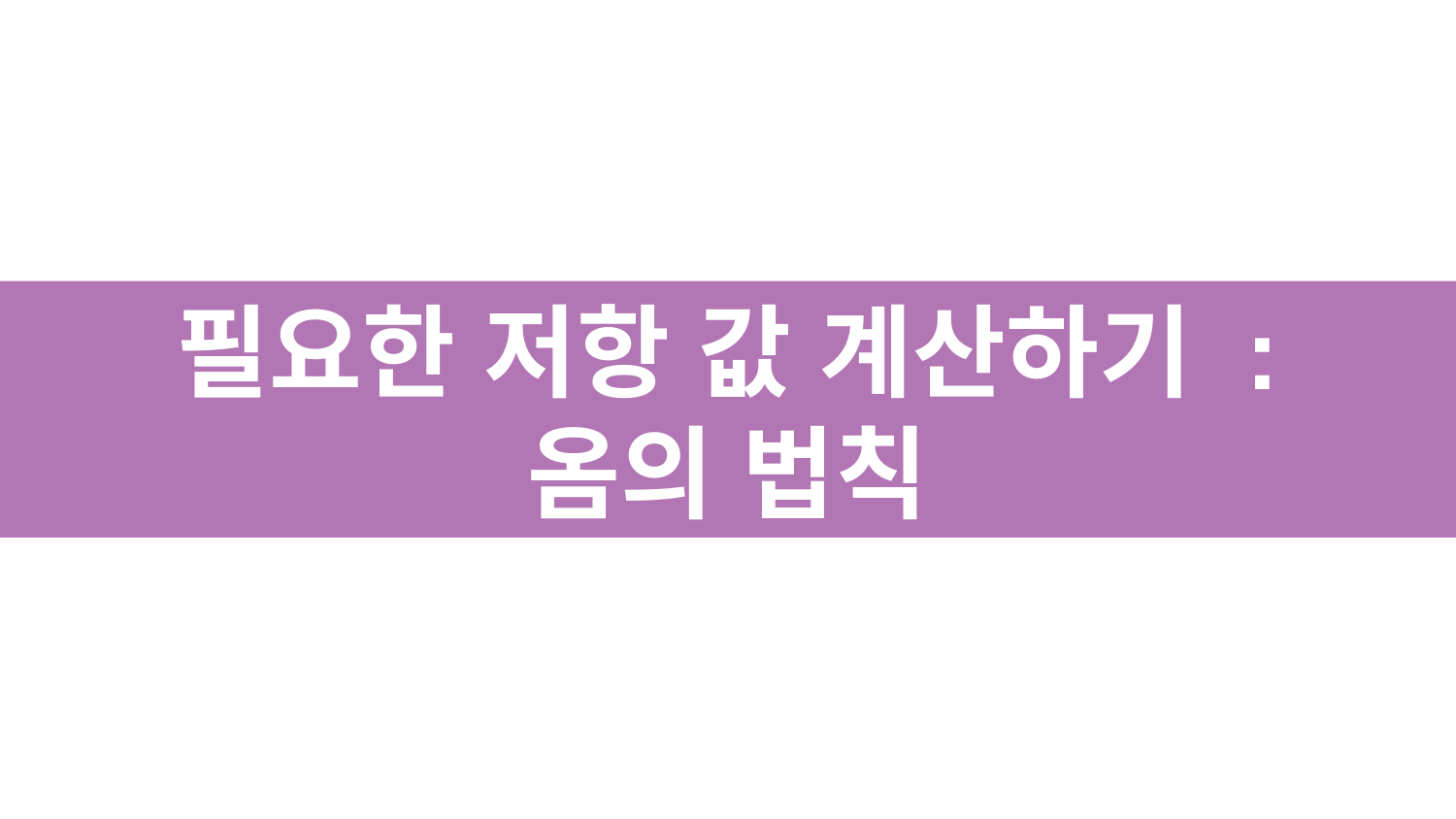

# 필요한 저항 값 계산하기 : 옴의 법칙